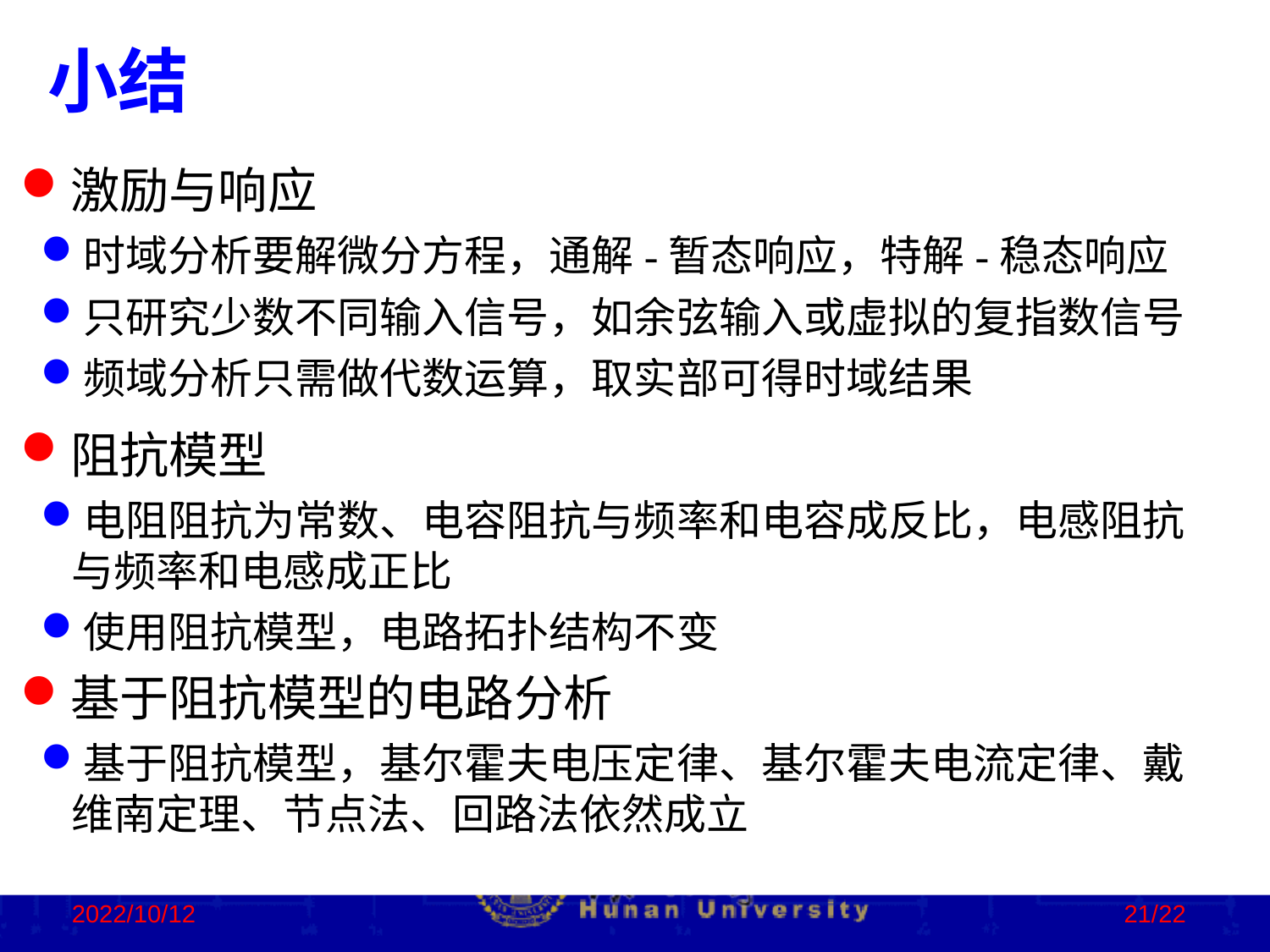

小结
激励与响应
时域分析要解微分方程，通解-暂态响应，特解-稳态响应
只研究少数不同输入信号，如余弦输入或虚拟的复指数信号
频域分析只需做代数运算，取实部可得时域结果
阻抗模型
电阻阻抗为常数、电容阻抗与频率和电容成反比，电感阻抗与频率和电感成正比
使用阻抗模型，电路拓扑结构不变
基于阻抗模型的电路分析
基于阻抗模型，基尔霍夫电压定律、基尔霍夫电流定律、戴维南定理、节点法、回路法依然成立
2022/10/12
21/22